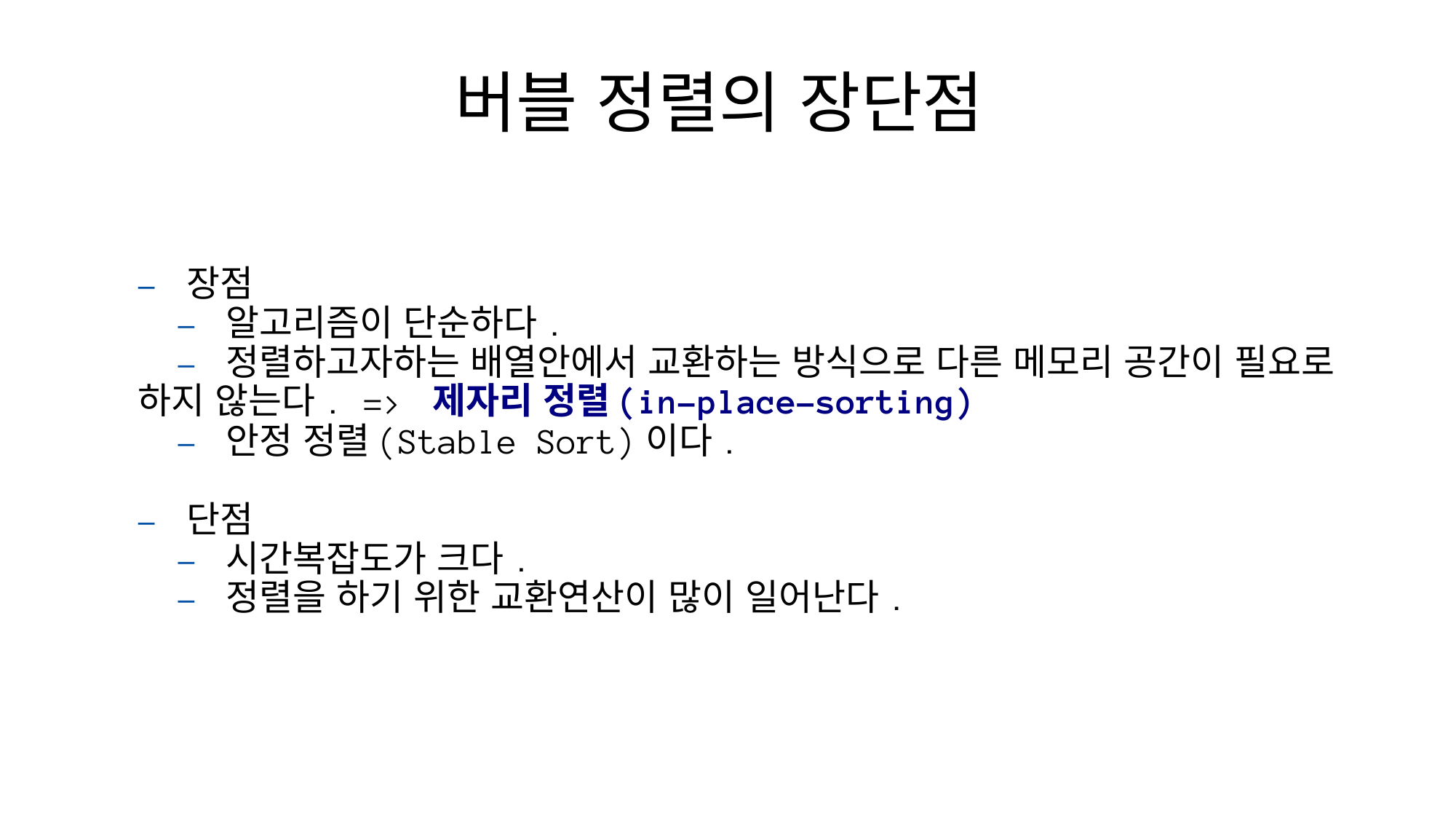

# 버블 정렬의 장단점
- 장점
  - 알고리즘이 단순하다.
  - 정렬하고자하는 배열안에서 교환하는 방식으로 다른 메모리 공간이 필요로 하지 않는다. => 제자리 정렬(in-place-sorting)
  - 안정 정렬(Stable Sort)이다.

- 단점
  - 시간복잡도가 크다.
  - 정렬을 하기 위한 교환연산이 많이 일어난다.